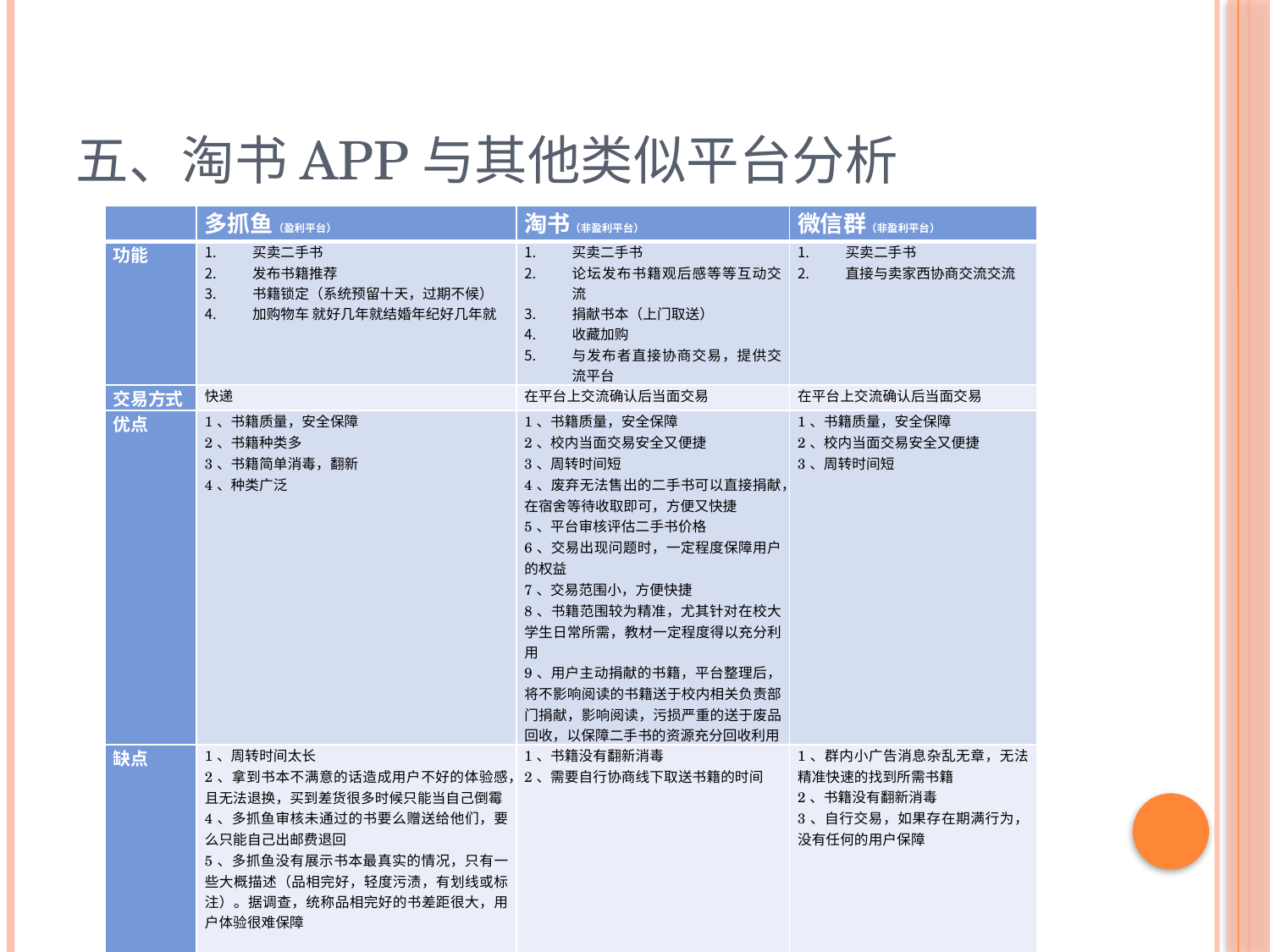

# 五、淘书app与其他类似平台分析
|  | 多抓鱼（盈利平台） | 淘书（非盈利平台） | 微信群（非盈利平台） |
| --- | --- | --- | --- |
| 功能 | 买卖二手书 发布书籍推荐 书籍锁定（系统预留十天，过期不候） 加购物车 就好几年就结婚年纪好几年就 | 买卖二手书 论坛发布书籍观后感等等互动交流 捐献书本（上门取送） 收藏加购 与发布者直接协商交易，提供交流平台 | 买卖二手书 直接与卖家西协商交流交流 |
| 交易方式 | 快递 | 在平台上交流确认后当面交易 | 在平台上交流确认后当面交易 |
| 优点 | 1、书籍质量，安全保障 2、书籍种类多 3、书籍简单消毒，翻新 4、种类广泛 | 1、书籍质量，安全保障 2、校内当面交易安全又便捷 3、周转时间短 4、废弃无法售出的二手书可以直接捐献，在宿舍等待收取即可，方便又快捷 5、平台审核评估二手书价格 6、交易出现问题时，一定程度保障用户的权益 7、交易范围小，方便快捷 8、书籍范围较为精准，尤其针对在校大学生日常所需，教材一定程度得以充分利用 9、用户主动捐献的书籍，平台整理后，将不影响阅读的书籍送于校内相关负责部门捐献，影响阅读，污损严重的送于废品回收，以保障二手书的资源充分回收利用 | 1、书籍质量，安全保障 2、校内当面交易安全又便捷 3、周转时间短 |
| 缺点 | 1、周转时间太长 2、拿到书本不满意的话造成用户不好的体验感，且无法退换，买到差货很多时候只能当自己倒霉 4、多抓鱼审核未通过的书要么赠送给他们，要么只能自己出邮费退回 5、多抓鱼没有展示书本最真实的情况，只有一些大概描述（品相完好，轻度污渍，有划线或标注）。据调查，统称品相完好的书差距很大，用户体验很难保障 | 1、书籍没有翻新消毒 2、需要自行协商线下取送书籍的时间 | 1、群内小广告消息杂乱无章，无法精准快速的找到所需书籍 2、书籍没有翻新消毒 3、自行交易，如果存在期满行为，没有任何的用户保障 |
| 用户范围 | 所有人 | 暂定校内人员 | 校内局部人员 |